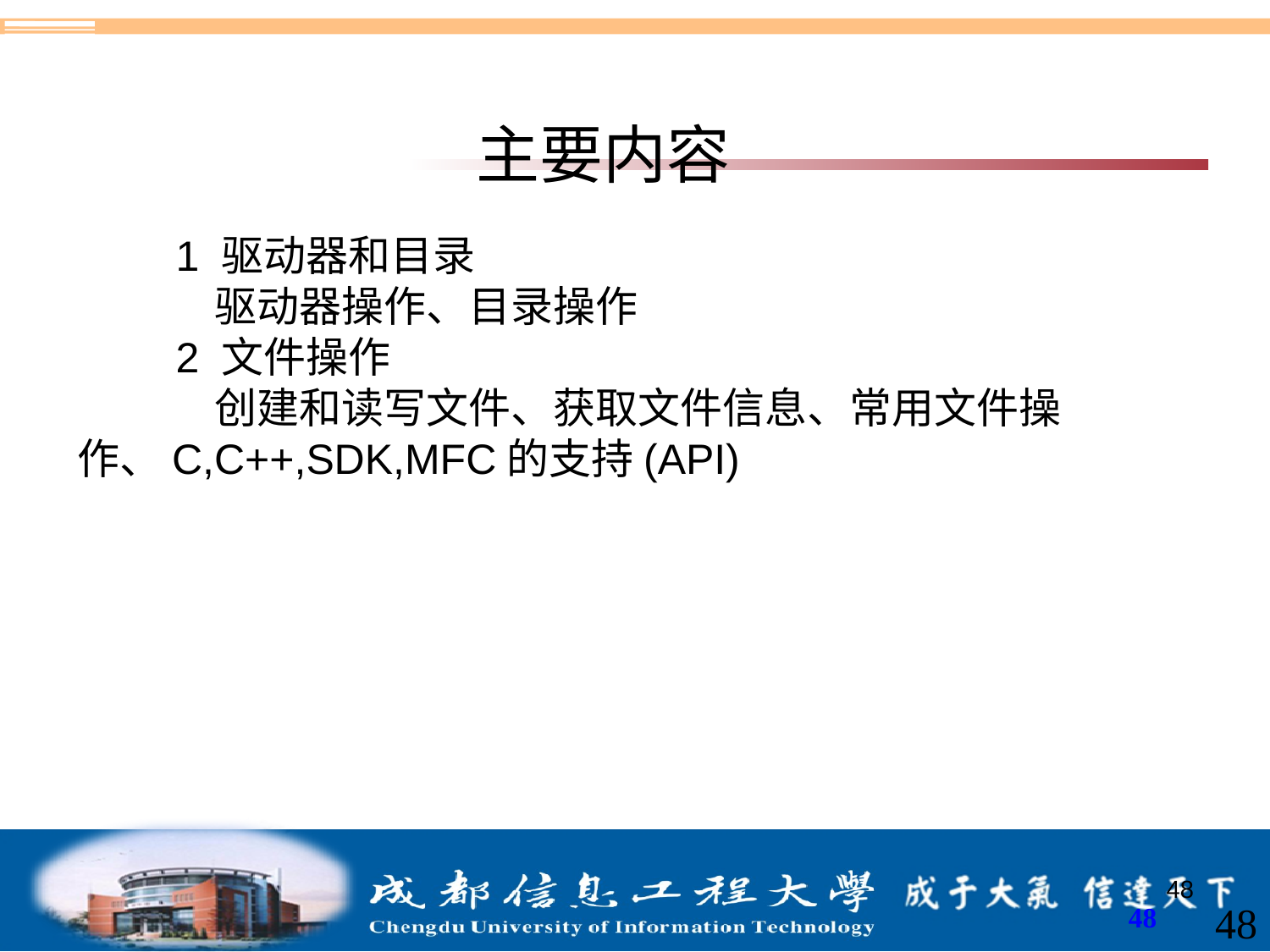

# 主要内容
1 驱动器和目录
   驱动器操作、目录操作
2 文件操作
   创建和读写文件、获取文件信息、常用文件操作、C,C++,SDK,MFC的支持(API)

48